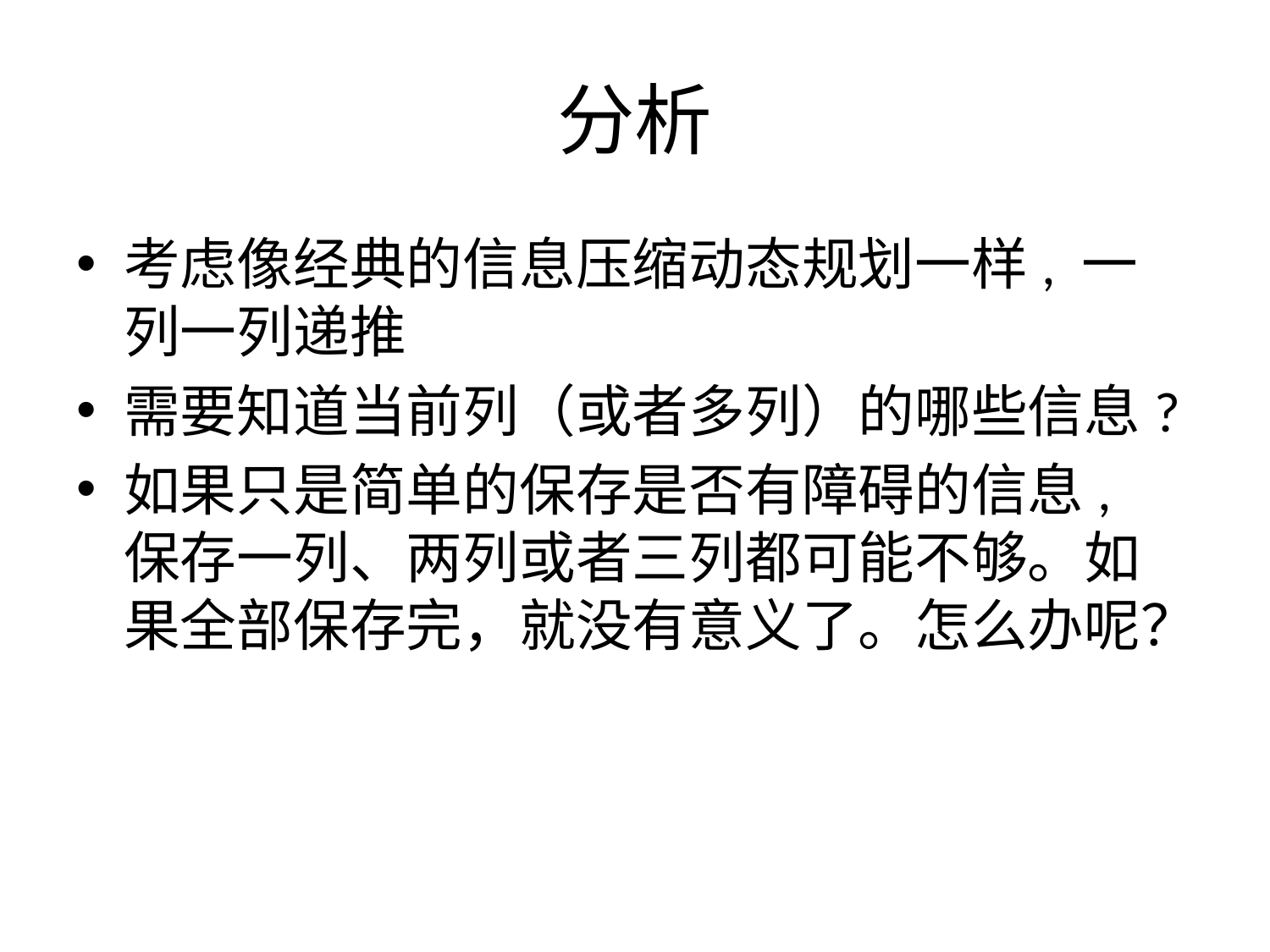

# 分析
考虑像经典的信息压缩动态规划一样, 一列一列递推
需要知道当前列（或者多列）的哪些信息?
如果只是简单的保存是否有障碍的信息, 保存一列、两列或者三列都可能不够。如果全部保存完，就没有意义了。怎么办呢？